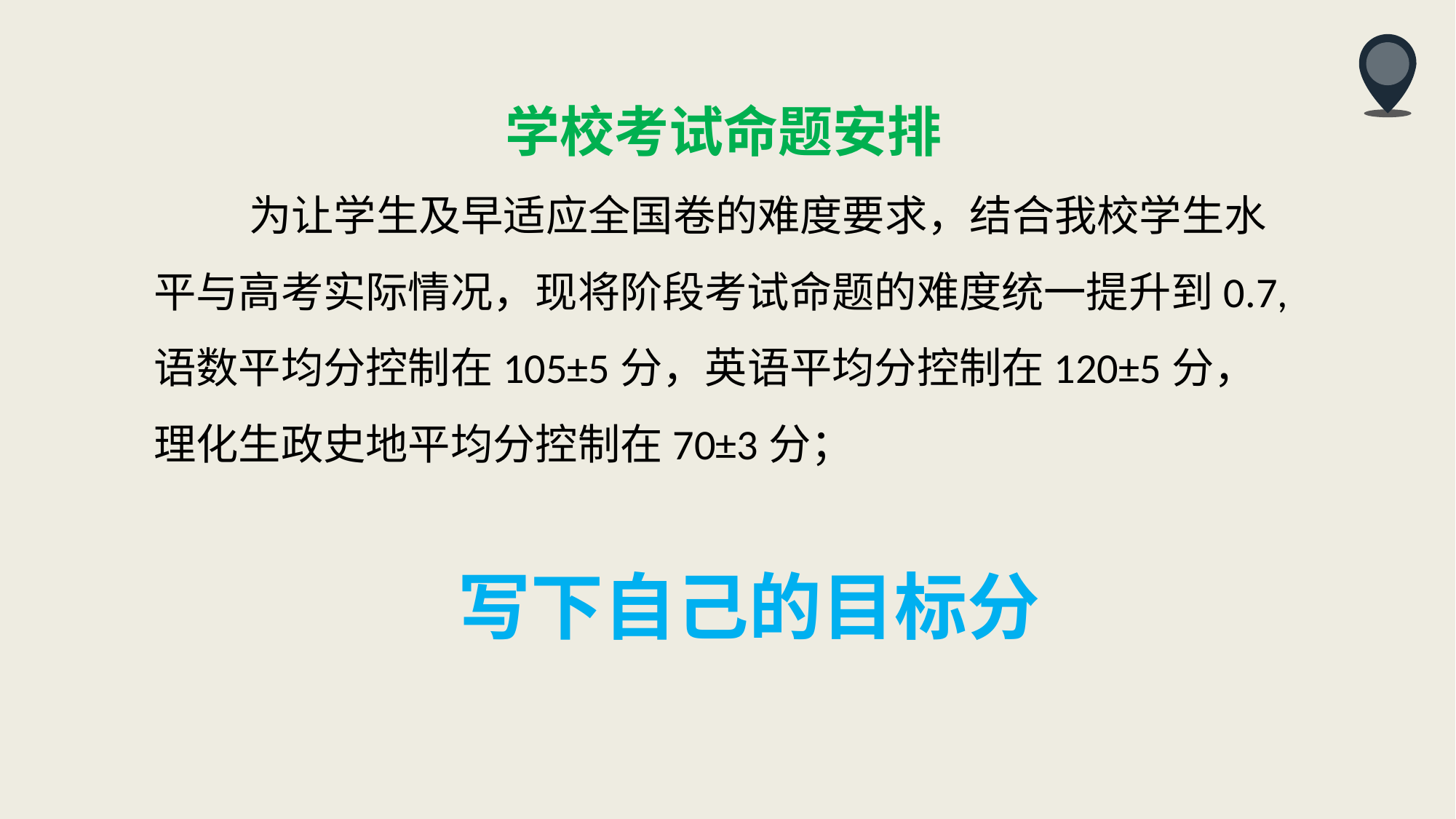

学校考试命题安排
         为让学生及早适应全国卷的难度要求，结合我校学生水平与高考实际情况，现将阶段考试命题的难度统一提升到0.7,语数平均分控制在105±5分，英语平均分控制在120±5分，理化生政史地平均分控制在70±3分；
写下自己的目标分